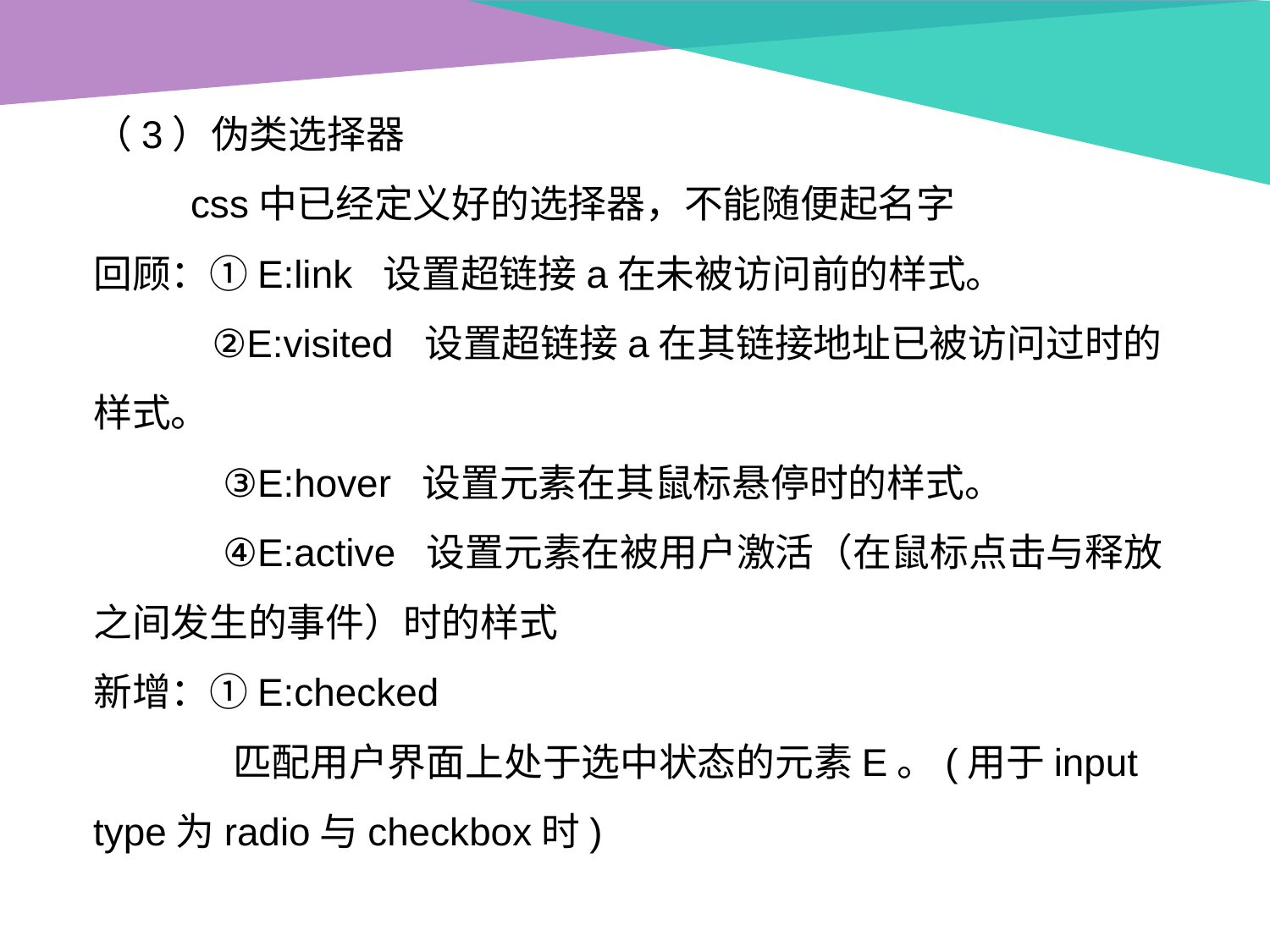

（3）伪类选择器
         css中已经定义好的选择器，不能随便起名字
回顾：①E:link  设置超链接a在未被访问前的样式。
           ②E:visited  设置超链接a在其链接地址已被访问过时的样式。
            ③E:hover  设置元素在其鼠标悬停时的样式。
            ④E:active  设置元素在被用户激活（在鼠标点击与释放之间发生的事件）时的样式
新增：①E:checked
               匹配用户界面上处于选中状态的元素E。(用于input type为radio与checkbox时)